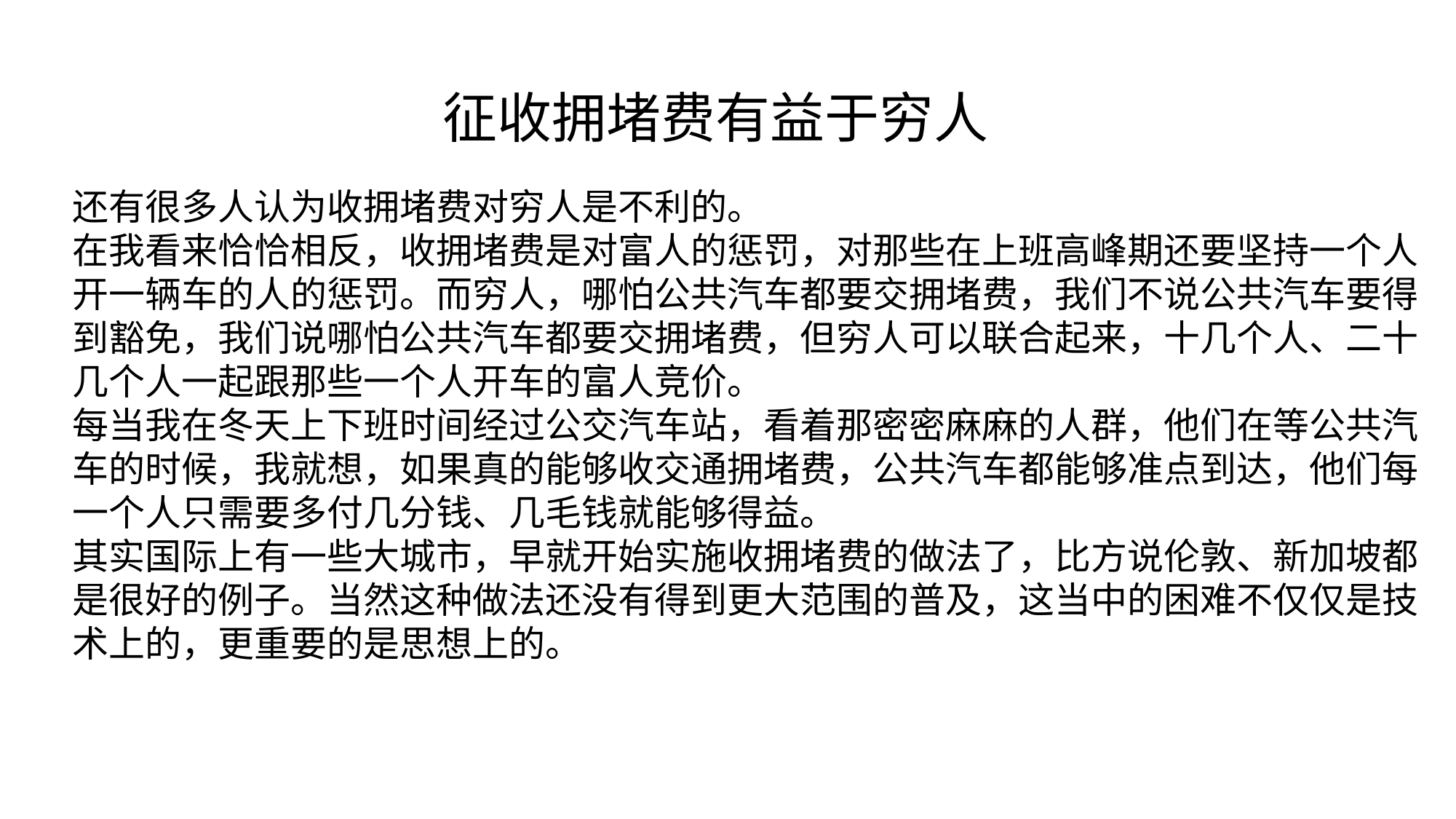

# 征收拥堵费有益于穷人
还有很多人认为收拥堵费对穷人是不利的。
在我看来恰恰相反，收拥堵费是对富人的惩罚，对那些在上班高峰期还要坚持一个人开一辆车的人的惩罚。而穷人，哪怕公共汽车都要交拥堵费，我们不说公共汽车要得到豁免，我们说哪怕公共汽车都要交拥堵费，但穷人可以联合起来，十几个人、二十几个人一起跟那些一个人开车的富人竞价。
每当我在冬天上下班时间经过公交汽车站，看着那密密麻麻的人群，他们在等公共汽车的时候，我就想，如果真的能够收交通拥堵费，公共汽车都能够准点到达，他们每一个人只需要多付几分钱、几毛钱就能够得益。
其实国际上有一些大城市，早就开始实施收拥堵费的做法了，比方说伦敦、新加坡都是很好的例子。当然这种做法还没有得到更大范围的普及，这当中的困难不仅仅是技术上的，更重要的是思想上的。